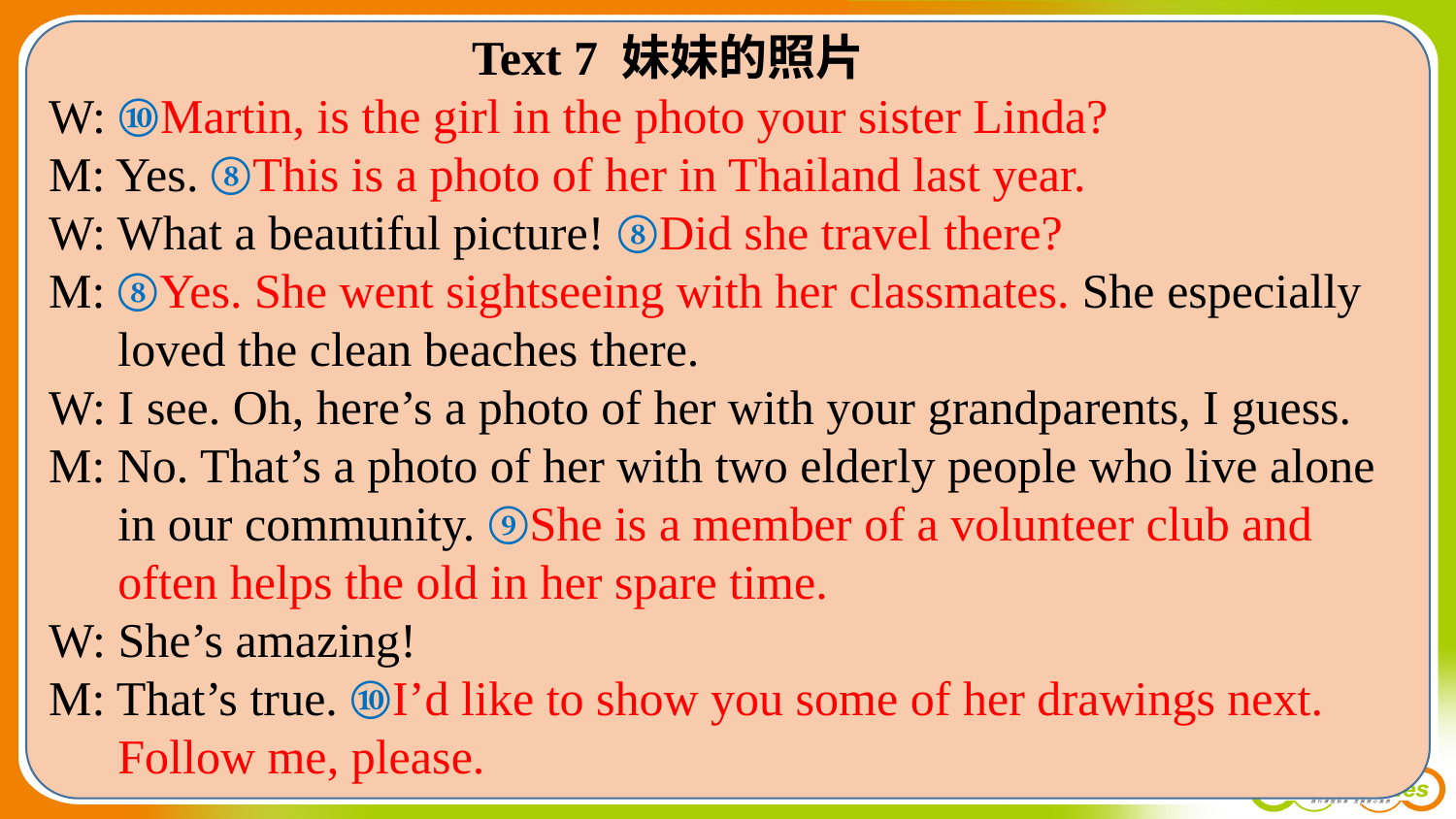

Text 7 妹妹的照片
W: ⑩Martin, is the girl in the photo your sister Linda?
M: Yes. ⑧This is a photo of her in Thailand last year.
W: What a beautiful picture! ⑧Did she travel there?
M: ⑧Yes. She went sightseeing with her classmates. She especially loved the clean beaches there.
W: I see. Oh, here’s a photo of her with your grandparents, I guess.
M: No. That’s a photo of her with two elderly people who live alone in our community. ⑨She is a member of a volunteer club and often helps the old in her spare time.
W: She’s amazing!
M: That’s true. ⑩I’d like to show you some of her drawings next. Follow me, please.